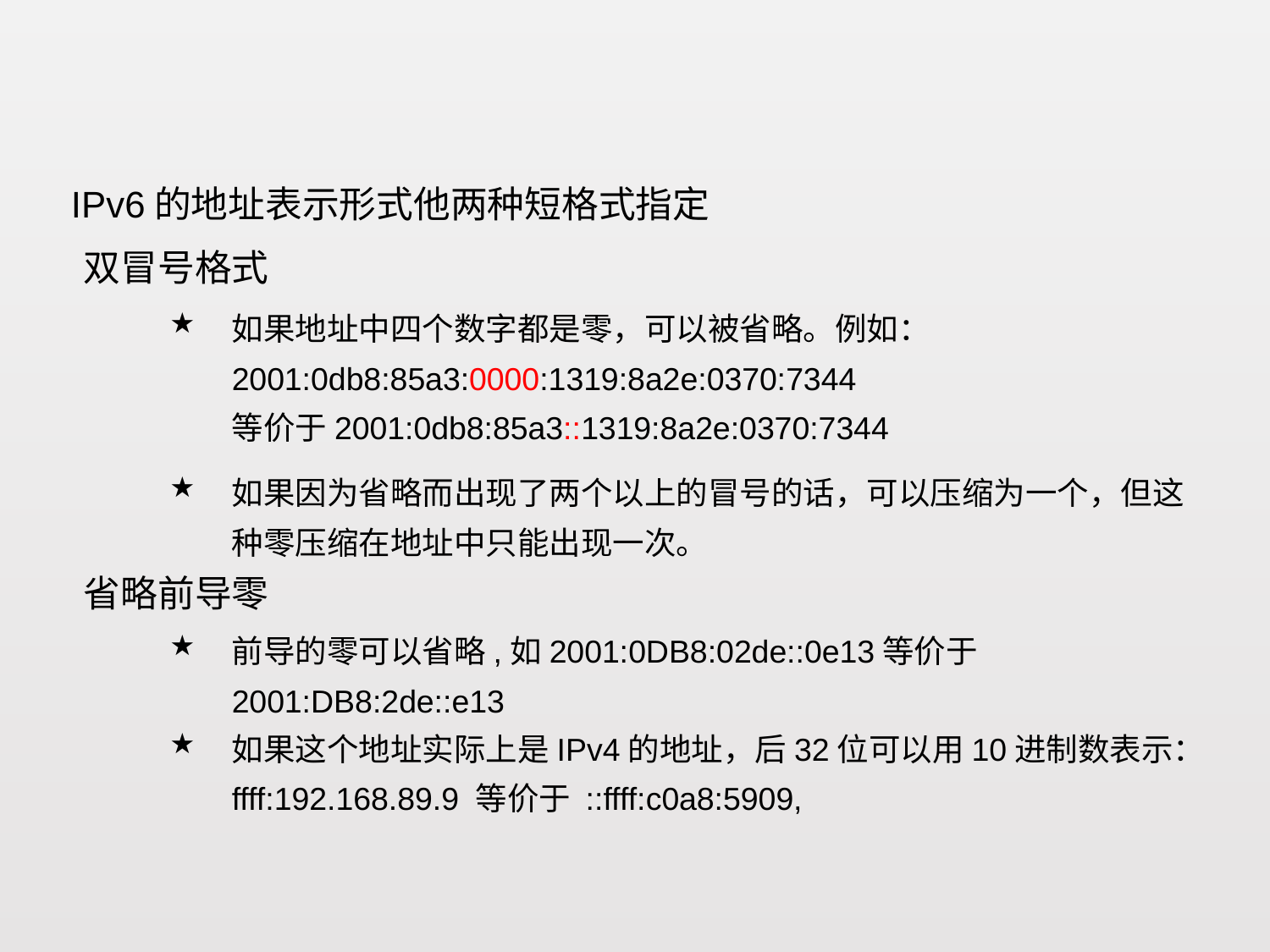

# IPv6的地址表示形式他两种短格式指定
双冒号格式
如果地址中四个数字都是零，可以被省略。例如：2001:0db8:85a3:0000:1319:8a2e:0370:7344                                      等价于2001:0db8:85a3::1319:8a2e:0370:7344
如果因为省略而出现了两个以上的冒号的话，可以压缩为一个，但这种零压缩在地址中只能出现一次。

省略前导零
前导的零可以省略,如2001:0DB8:02de::0e13等价于2001:DB8:2de::e13
如果这个地址实际上是IPv4的地址，后32位可以用10进制数表示：ffff:192.168.89.9 等价于 ::ffff:c0a8:5909,